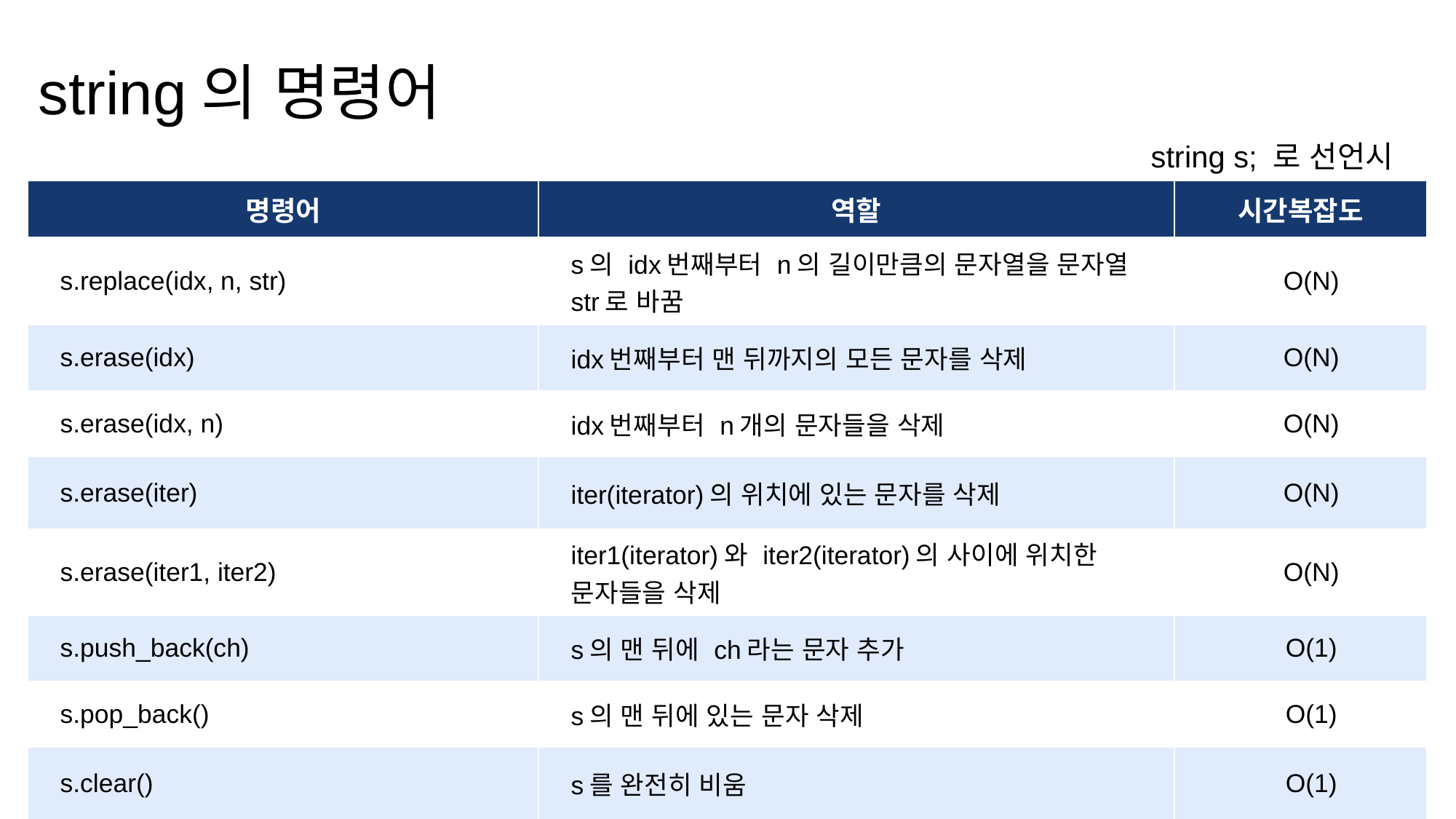

string의 명령어
string s; 로 선언시
| 명령어 | 역할 | 시간복잡도 |
| --- | --- | --- |
| s.replace(idx, n, str) | s의 idx번째부터 n의 길이만큼의 문자열을 문자열 str로 바꿈 | O(N) |
| s.erase(idx) | idx번째부터 맨 뒤까지의 모든 문자를 삭제 | O(N) |
| s.erase(idx, n) | idx번째부터 n개의 문자들을 삭제 | O(N) |
| s.erase(iter) | iter(iterator)의 위치에 있는 문자를 삭제 | O(N) |
| s.erase(iter1, iter2) | iter1(iterator)와 iter2(iterator)의 사이에 위치한 문자들을 삭제 | O(N) |
| s.push\_back(ch) | s의 맨 뒤에 ch라는 문자 추가 | O(1) |
| s.pop\_back() | s의 맨 뒤에 있는 문자 삭제 | O(1) |
| s.clear() | s를 완전히 비움 | O(1) |